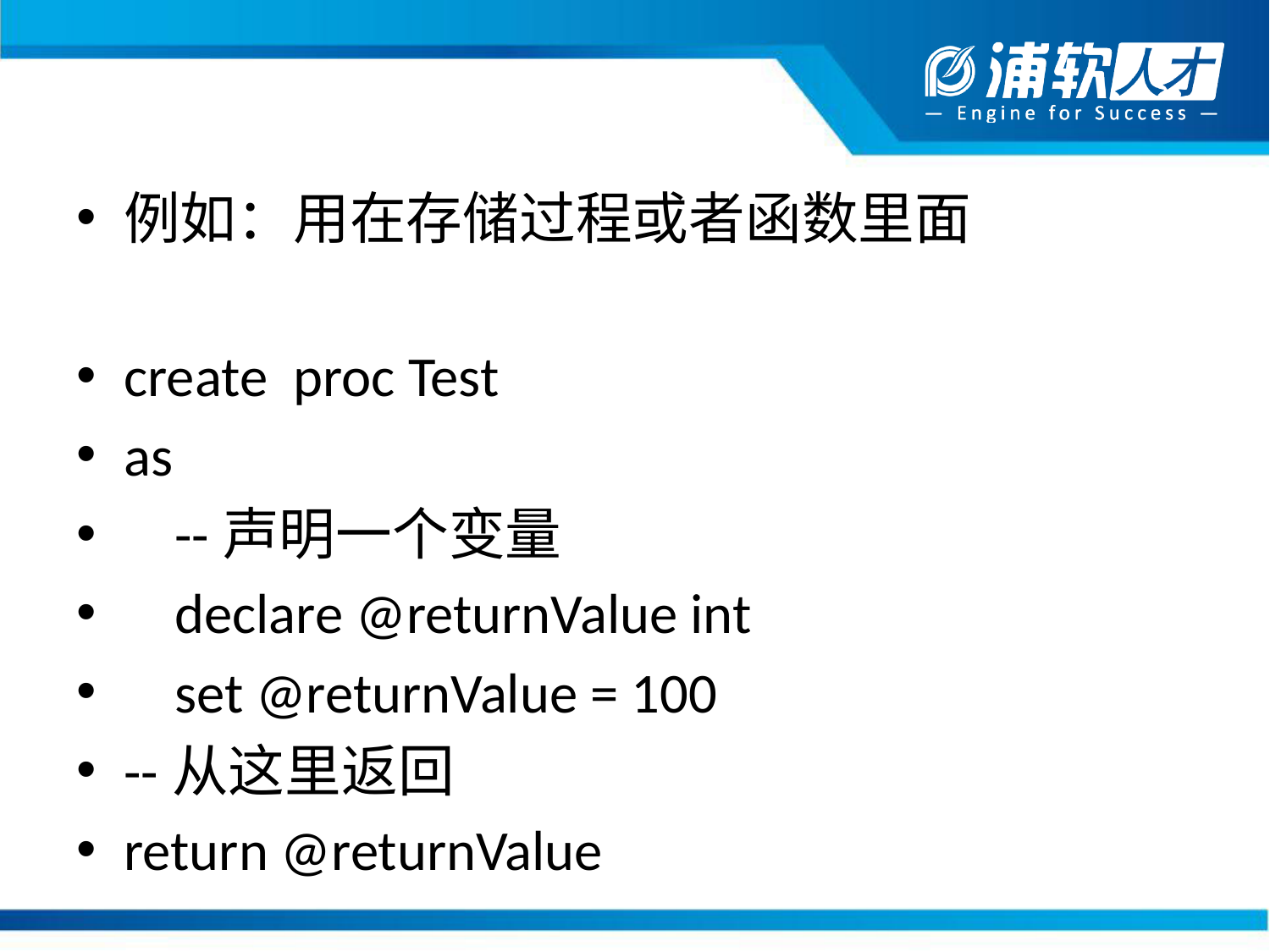

例如：用在存储过程或者函数里面

create  proc Test
as
    --声明一个变量
    declare @returnValue int
    set @returnValue = 100
--从这里返回
return @returnValue